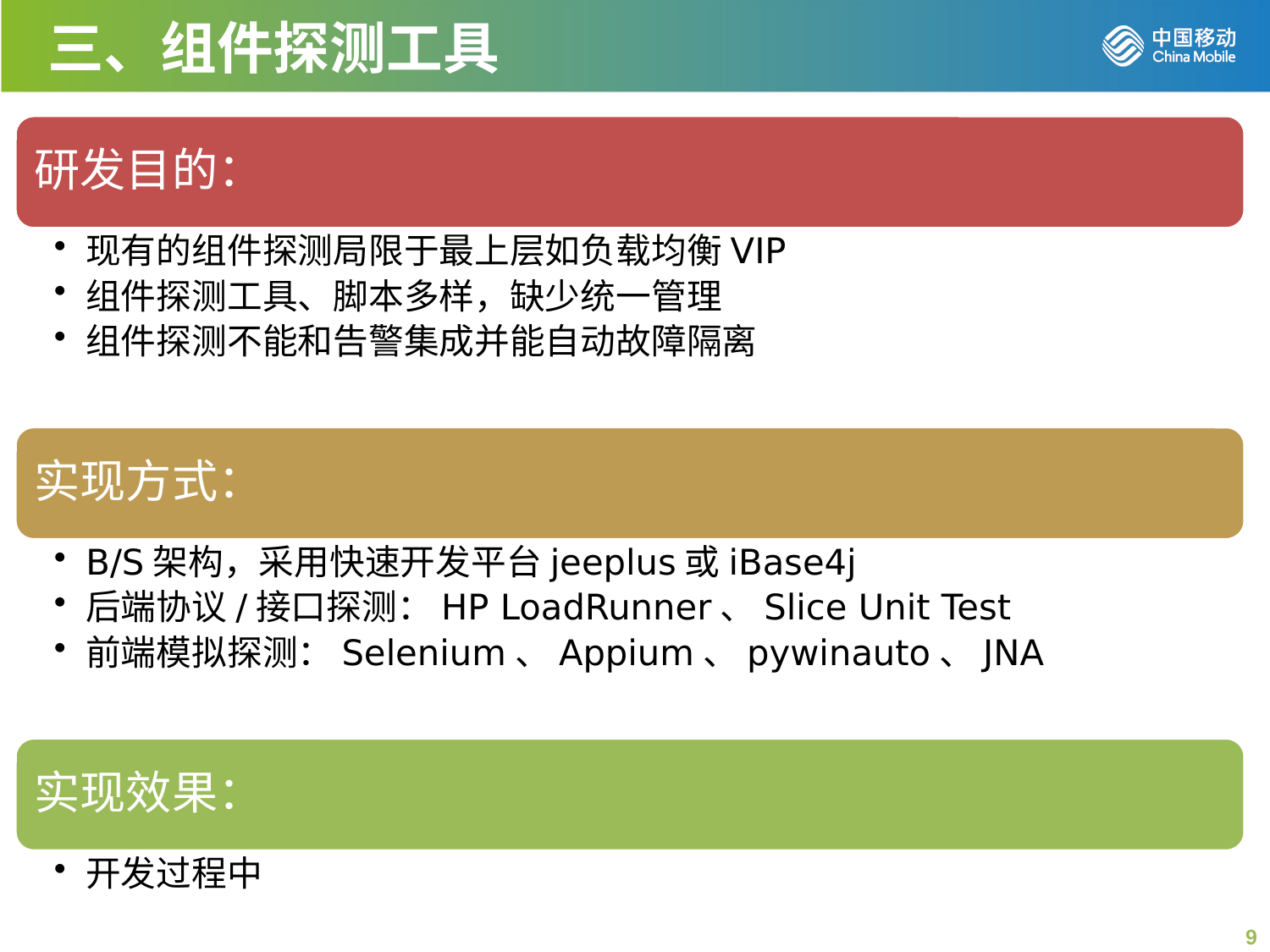

# 三、组件探测工具
研发目的：
现有的组件探测局限于最上层如负载均衡VIP
组件探测工具、脚本多样，缺少统一管理
组件探测不能和告警集成并能自动故障隔离
实现方式：
B/S架构，采用快速开发平台jeeplus或iBase4j
后端协议/接口探测：HP LoadRunner、Slice Unit Test
前端模拟探测：Selenium、Appium、pywinauto、JNA
实现效果：
开发过程中